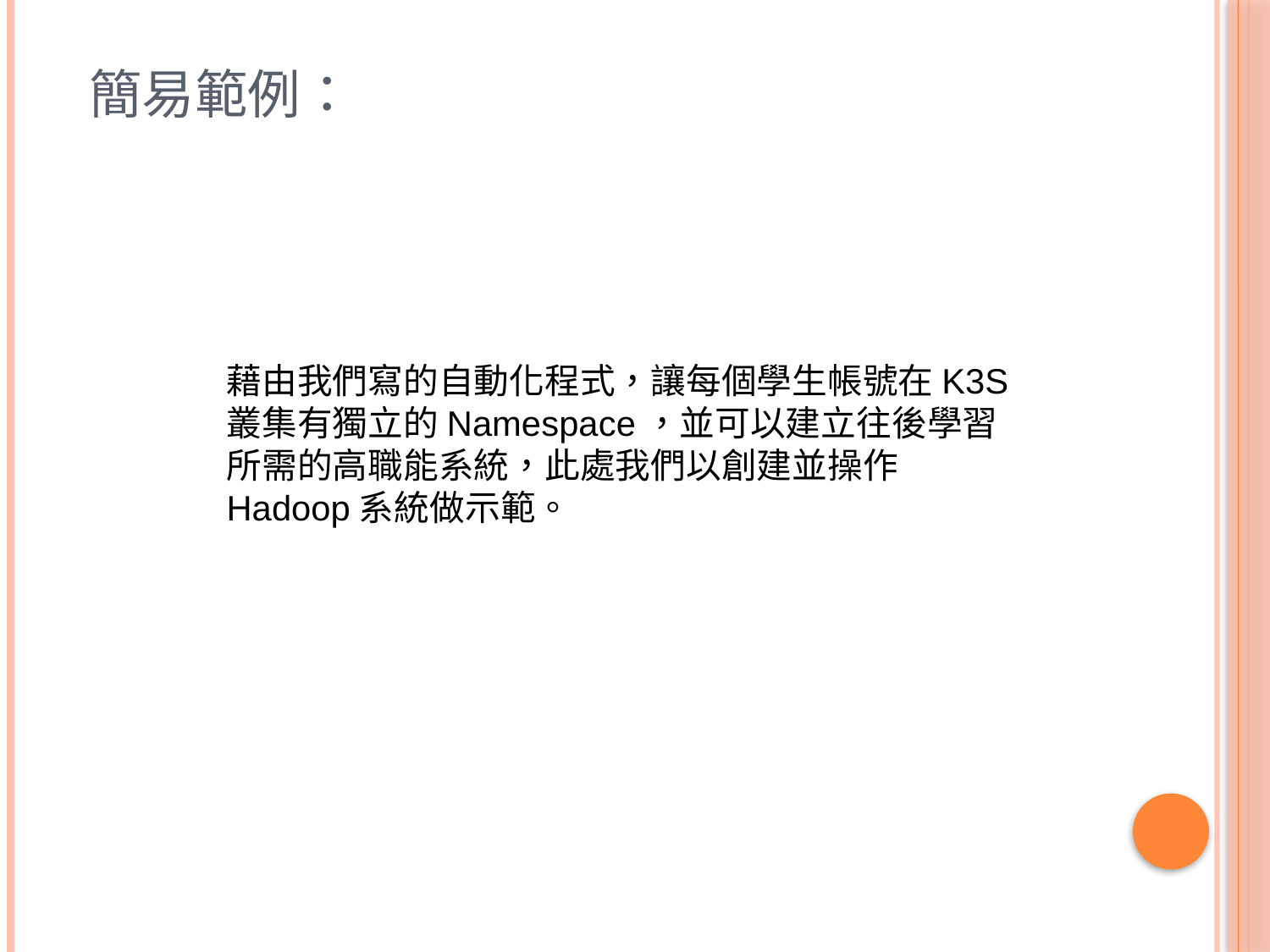

簡易範例：
藉由我們寫的自動化程式，讓每個學生帳號在K3S叢集有獨立的Namespace，並可以建立往後學習所需的高職能系統，此處我們以創建並操作Hadoop系統做示範。